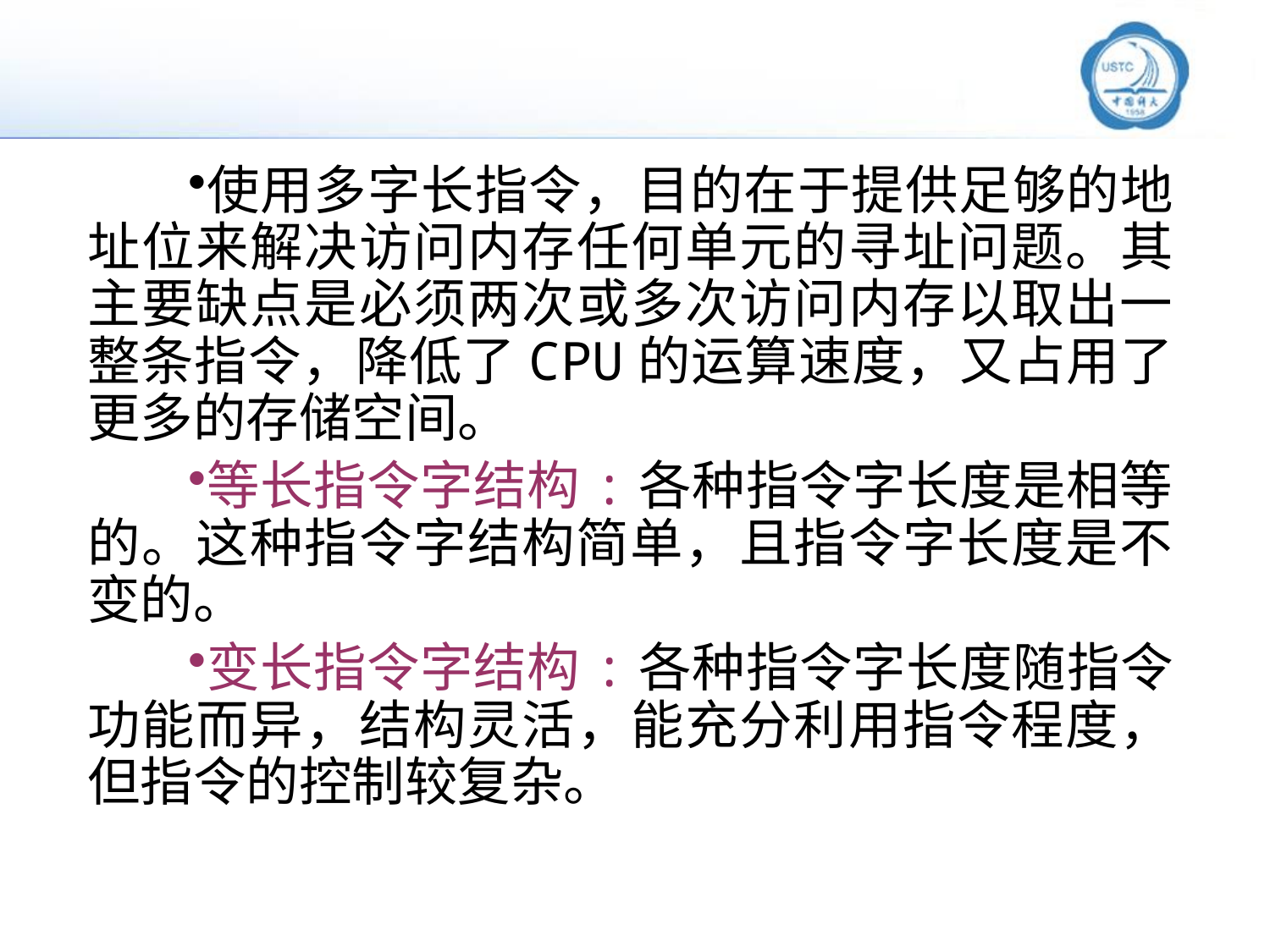

使用多字长指令，目的在于提供足够的地址位来解决访问内存任何单元的寻址问题。其主要缺点是必须两次或多次访问内存以取出一整条指令，降低了CPU的运算速度，又占用了更多的存储空间。
等长指令字结构:各种指令字长度是相等的。这种指令字结构简单，且指令字长度是不变的。
变长指令字结构:各种指令字长度随指令功能而异，结构灵活，能充分利用指令程度，但指令的控制较复杂。